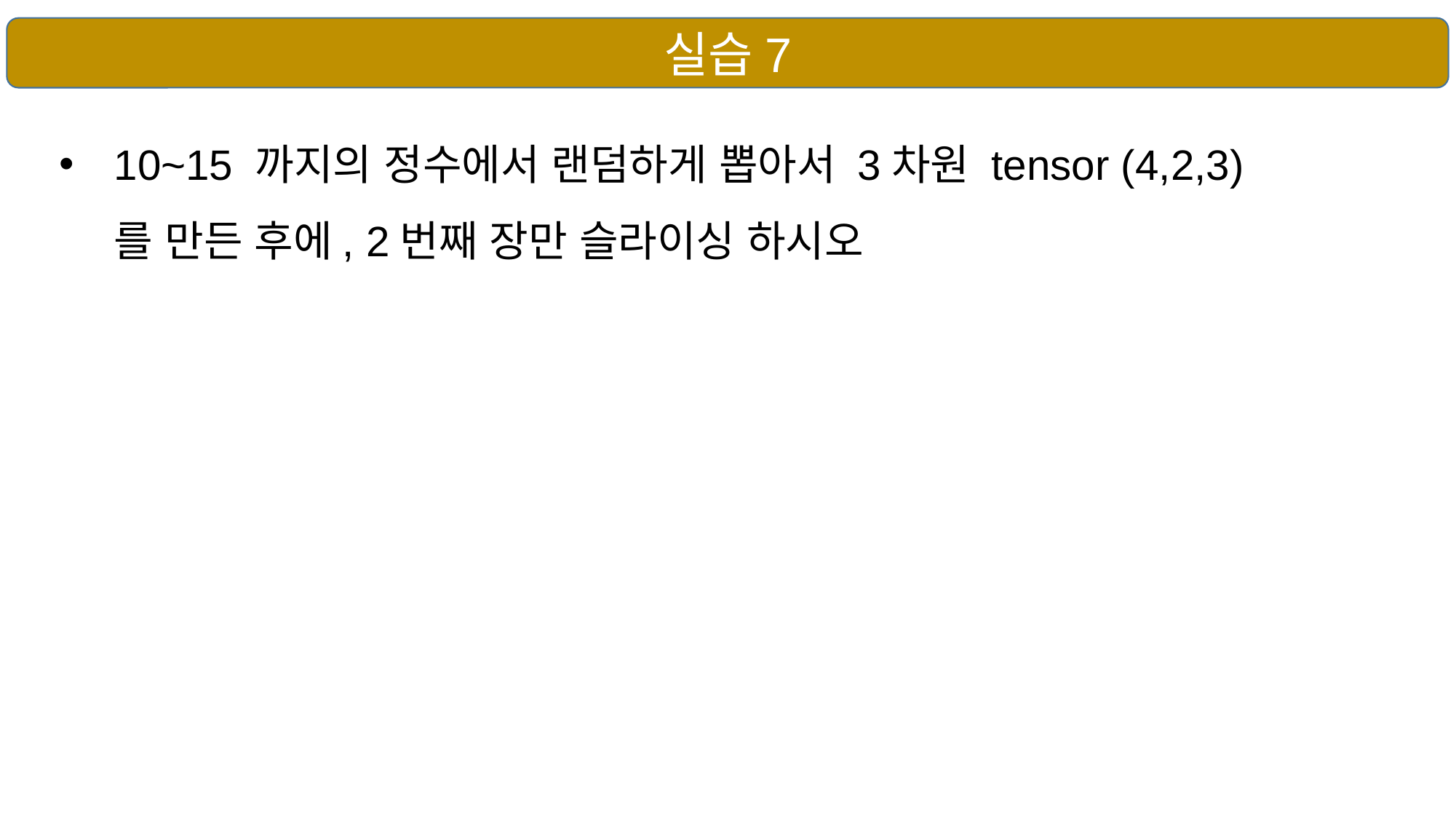

실습7
10~15 까지의 정수에서 랜덤하게 뽑아서 3차원 tensor (4,2,3) 를 만든 후에, 2번째 장만 슬라이싱 하시오